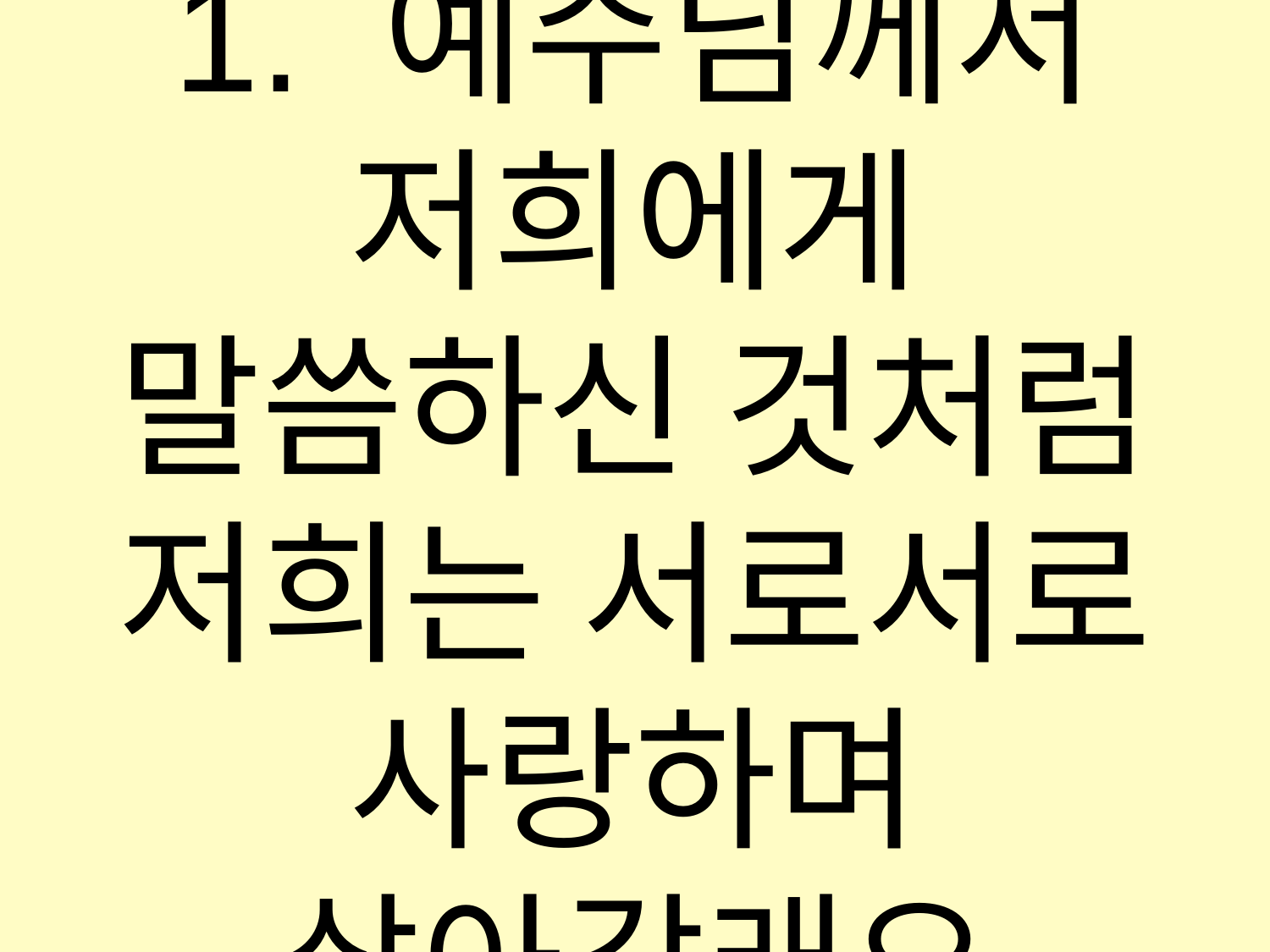

1. 예수님께서 저희에게
말씀하신 것처럼
저희는 서로서로
사랑하며 살아갈래요